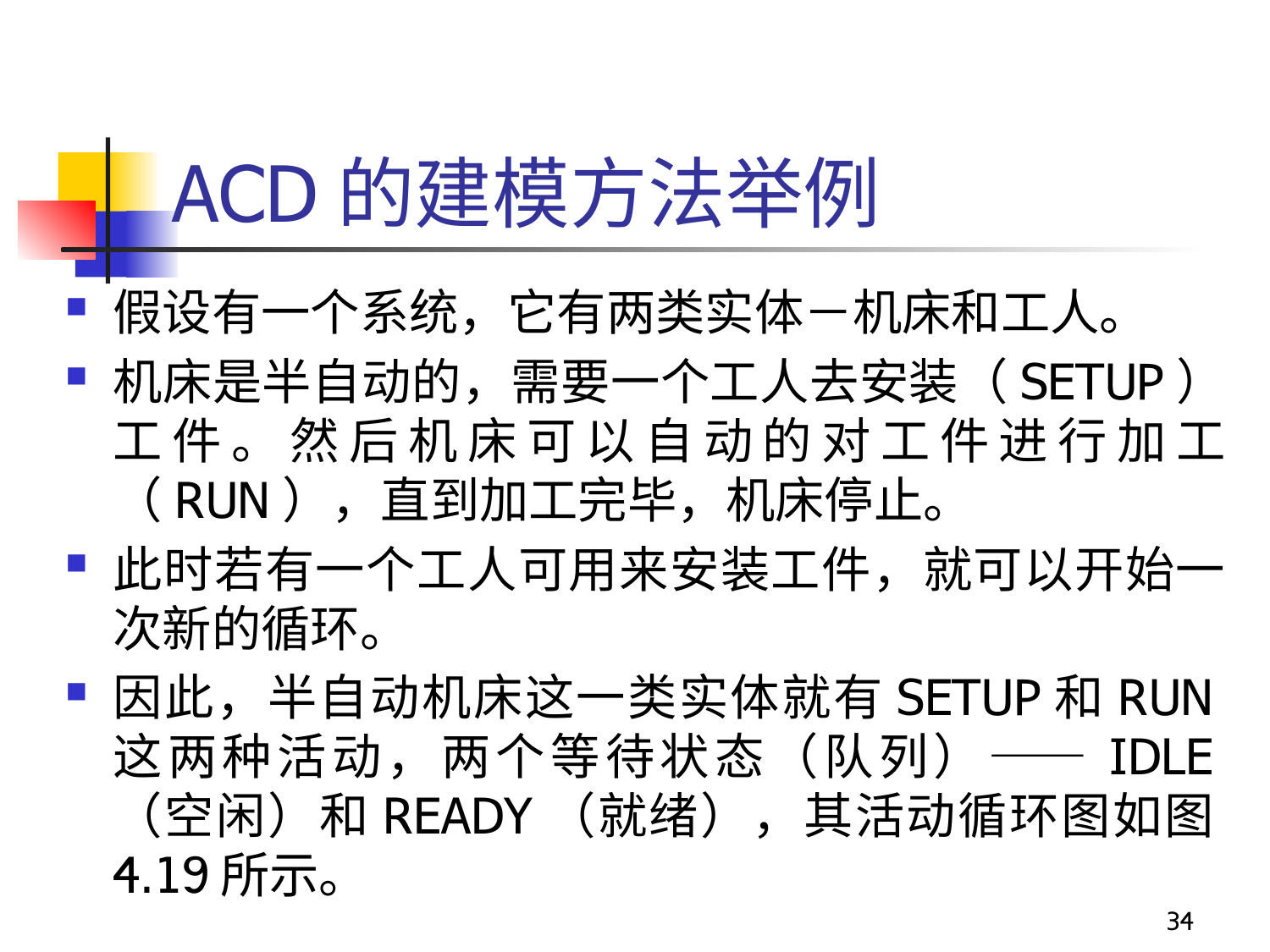

# ACD的建模方法举例
假设有一个系统，它有两类实体－机床和工人。
机床是半自动的，需要一个工人去安装（SETUP）工件。然后机床可以自动的对工件进行加工（RUN），直到加工完毕，机床停止。
此时若有一个工人可用来安装工件，就可以开始一次新的循环。
因此，半自动机床这一类实体就有SETUP和RUN这两种活动，两个等待状态（队列）——IDLE（空闲）和READY（就绪），其活动循环图如图4.19所示。
34